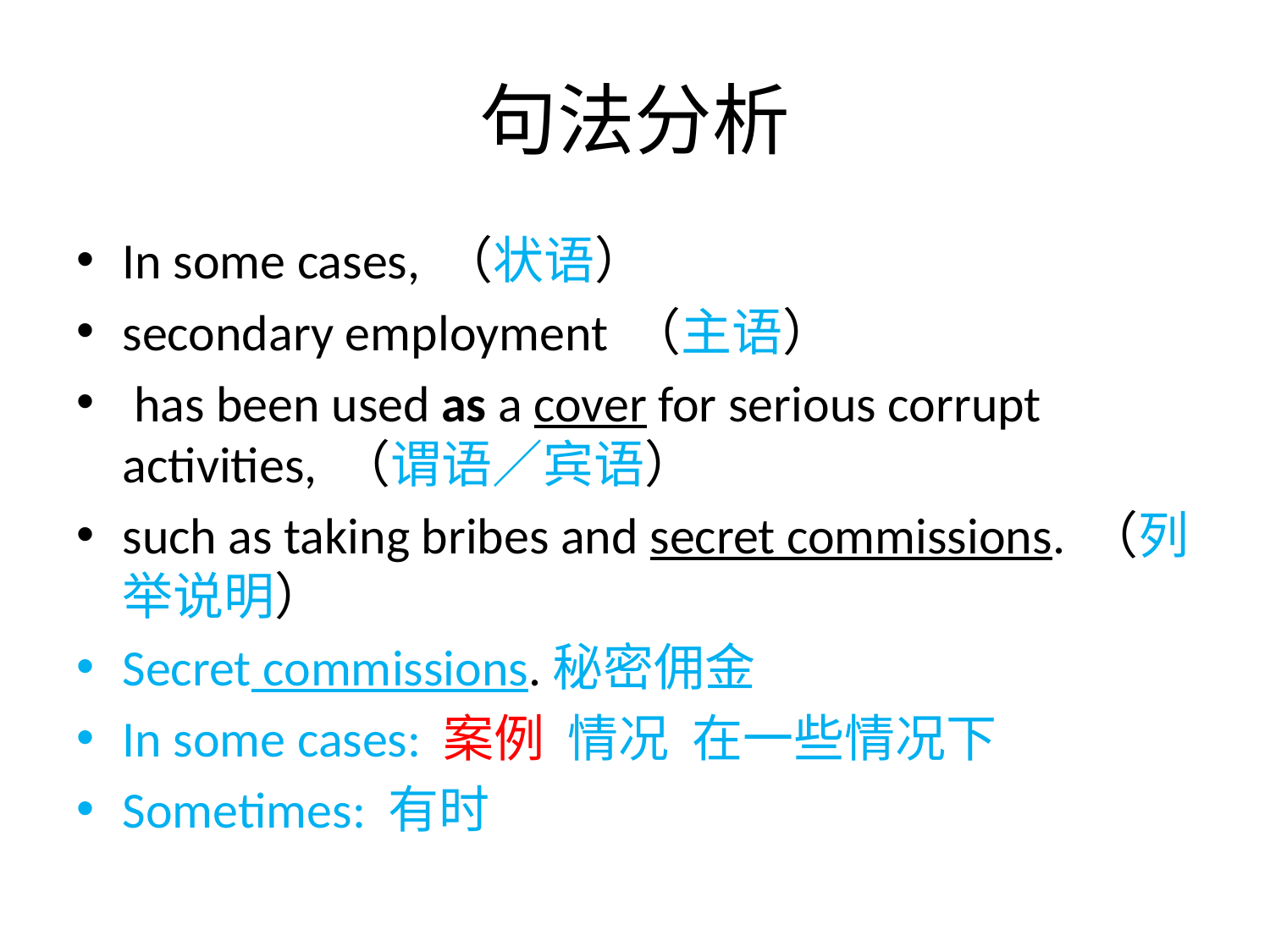

# 句法分析
In some cases, （状语）
secondary employment （主语）
 has been used as a cover for serious corrupt activities, （谓语／宾语）
such as taking bribes and secret commissions. （列举说明）
Secret commissions.秘密佣金
In some cases: 案例  情况  在一些情况下
Sometimes: 有时